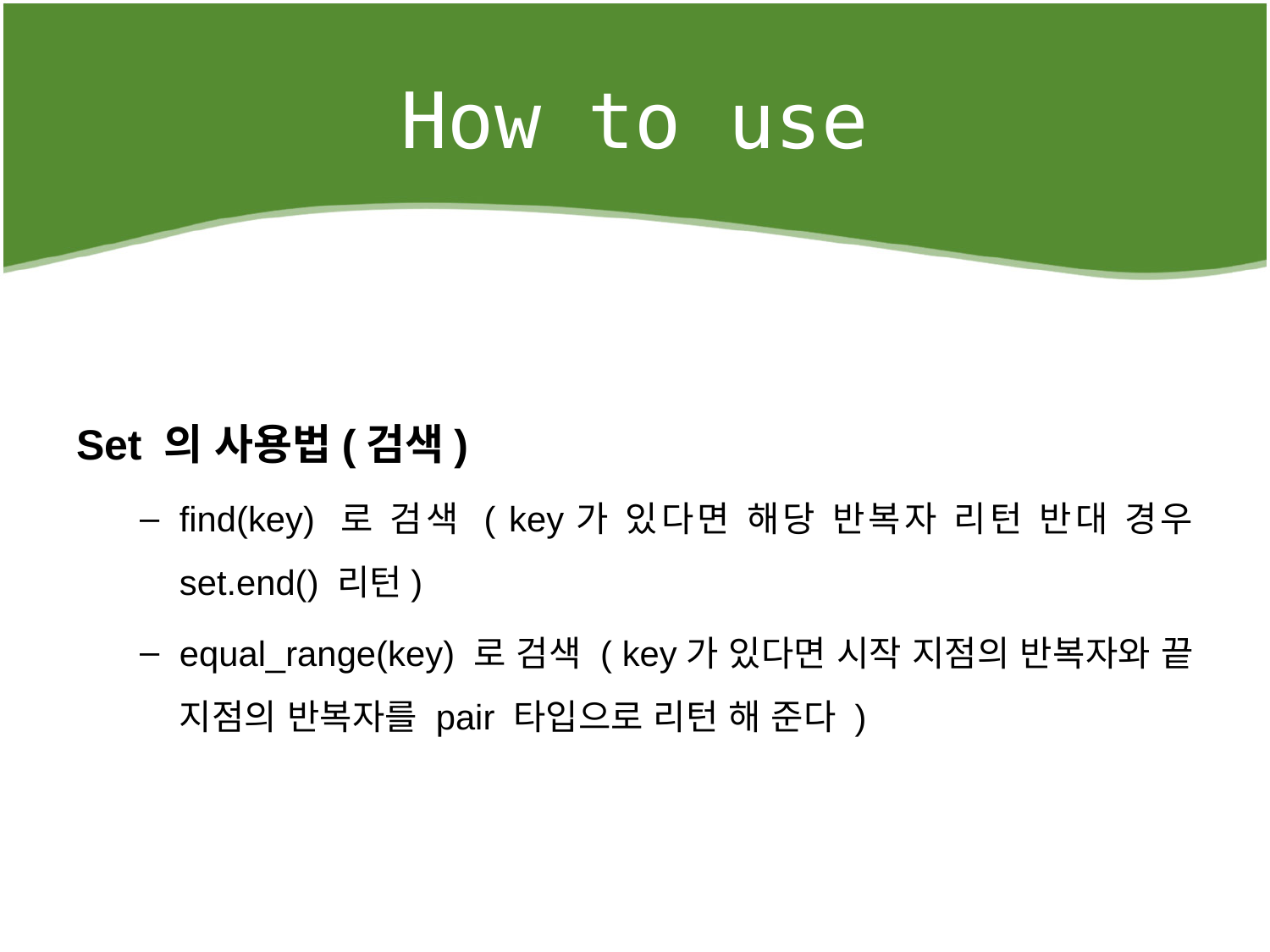

# How to use
Set 의 사용법(검색)
find(key) 로 검색 ( key가 있다면 해당 반복자 리턴 반대 경우 set.end() 리턴)
equal_range(key) 로 검색 ( key가 있다면 시작 지점의 반복자와 끝 지점의 반복자를 pair 타입으로 리턴 해 준다 )